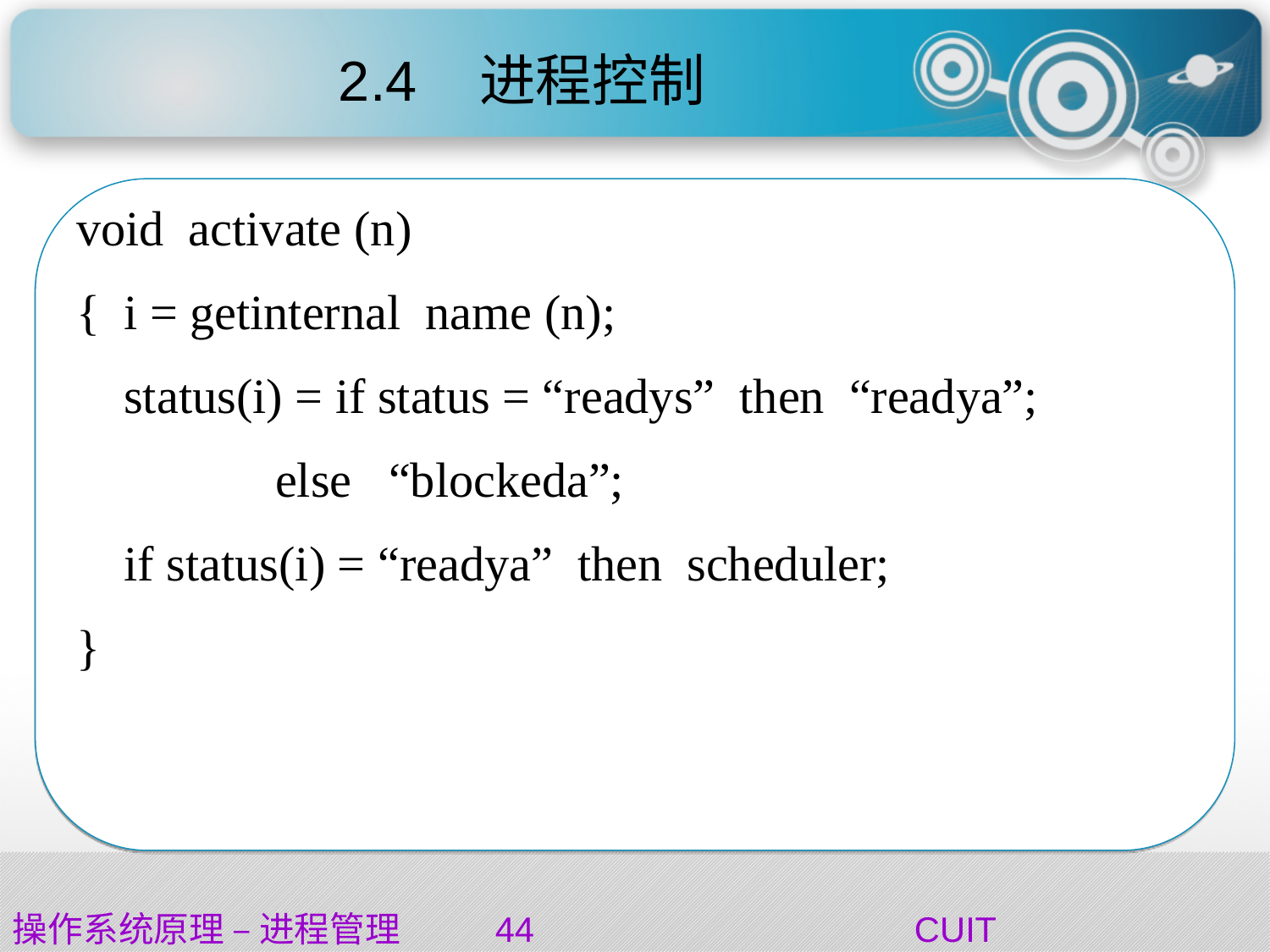

# 2.4	 进程控制
void  activate (n)
{	i = getinternal  name (n);
	status(i) = if status = “readys”  then  “readya”;
		  else   “blockeda”;
	if status(i) = “readya”  then  scheduler;
}